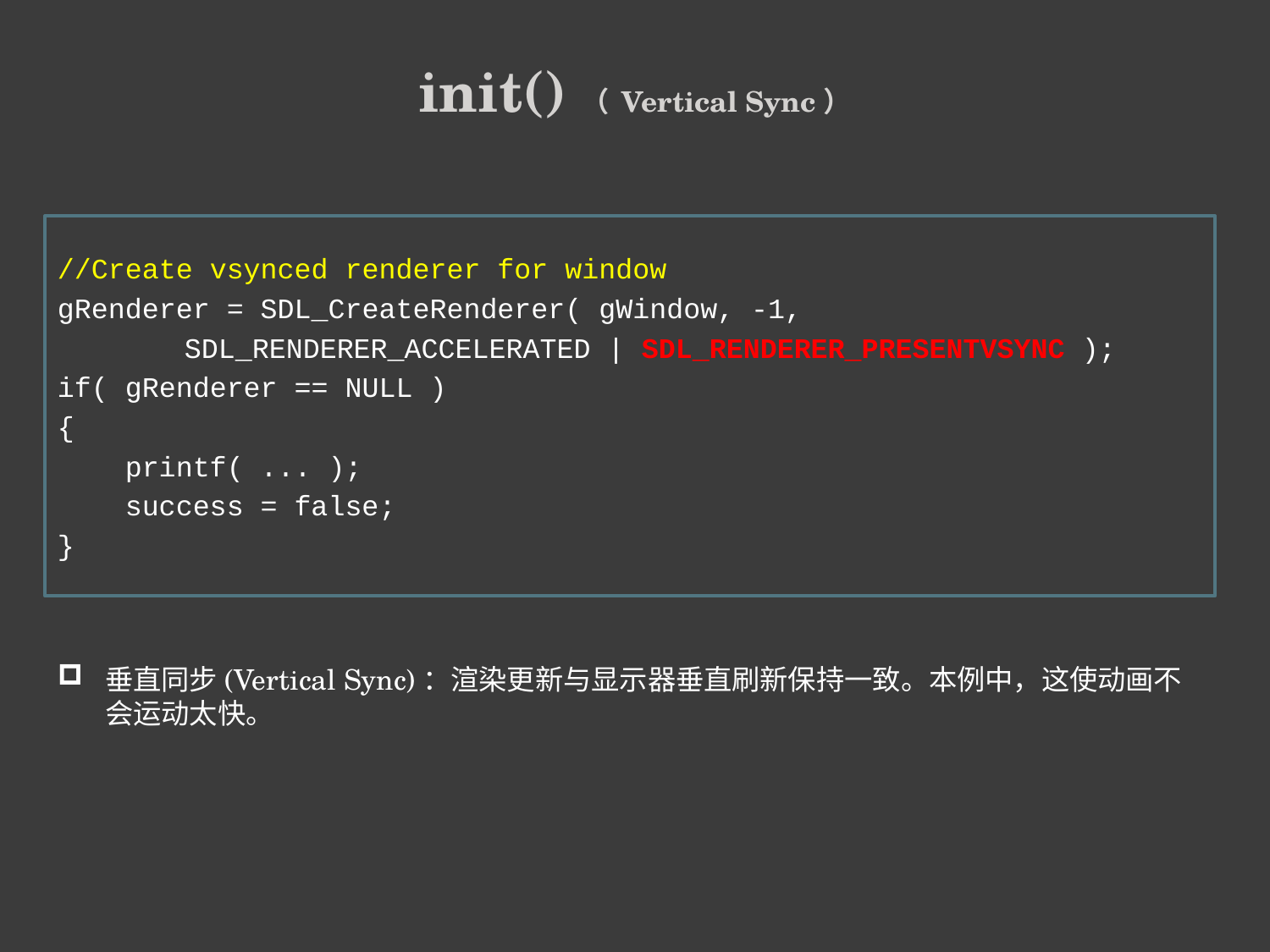

init()（ Vertical Sync）
//Create vsynced renderer for window
gRenderer = SDL_CreateRenderer( gWindow, -1,
	SDL_RENDERER_ACCELERATED | SDL_RENDERER_PRESENTVSYNC );
if( gRenderer == NULL )
{
    printf( ... );
    success = false;
}

垂直同步(Vertical Sync)：渲染更新与显示器垂直刷新保持一致。本例中，这使动画不会运动太快。